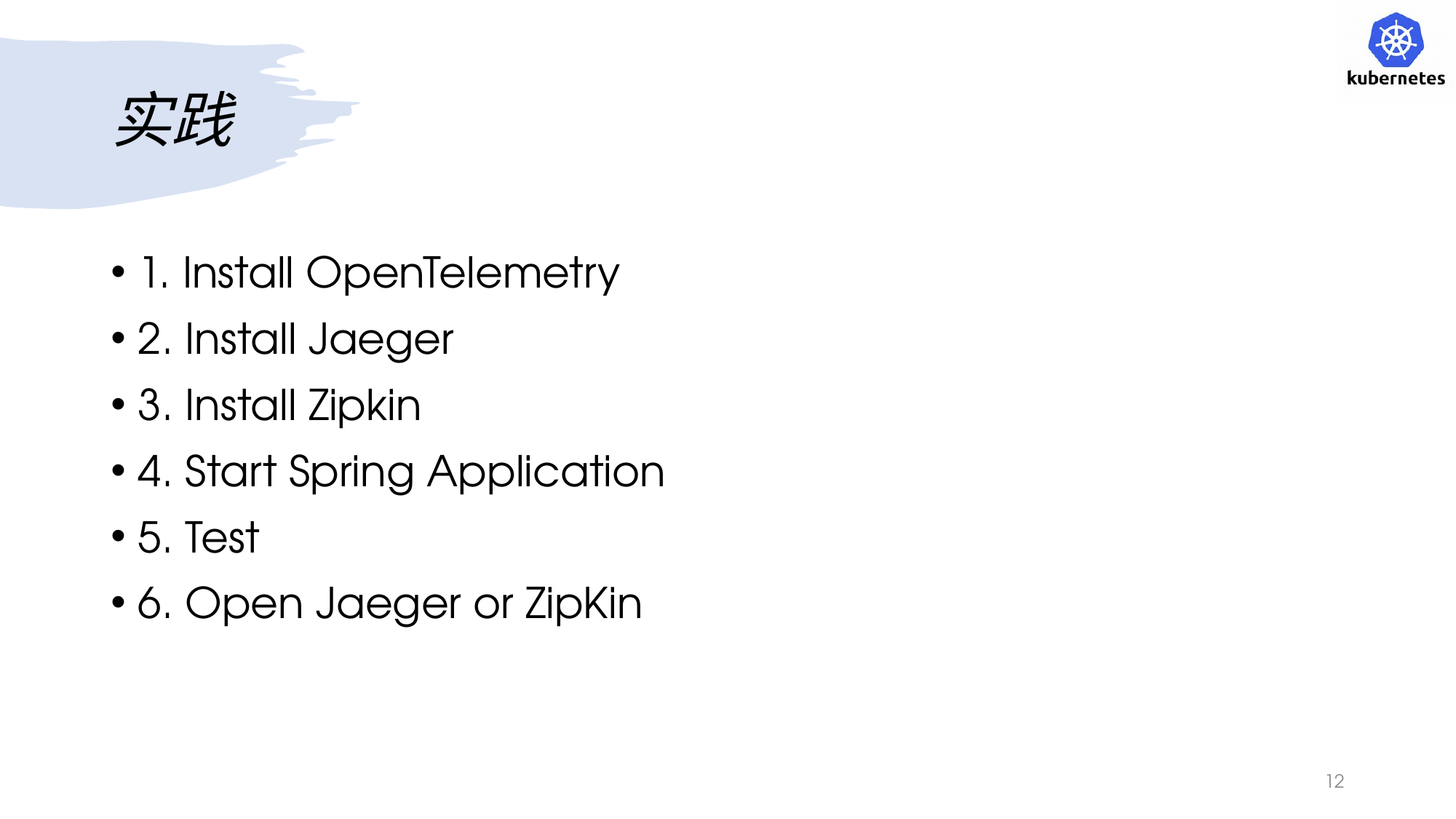

# 实践
1. Install OpenTelemetry
2. Install Jaeger
3. Install Zipkin
4. Start Spring Application
5. Test
6. Open Jaeger or ZipKin

12